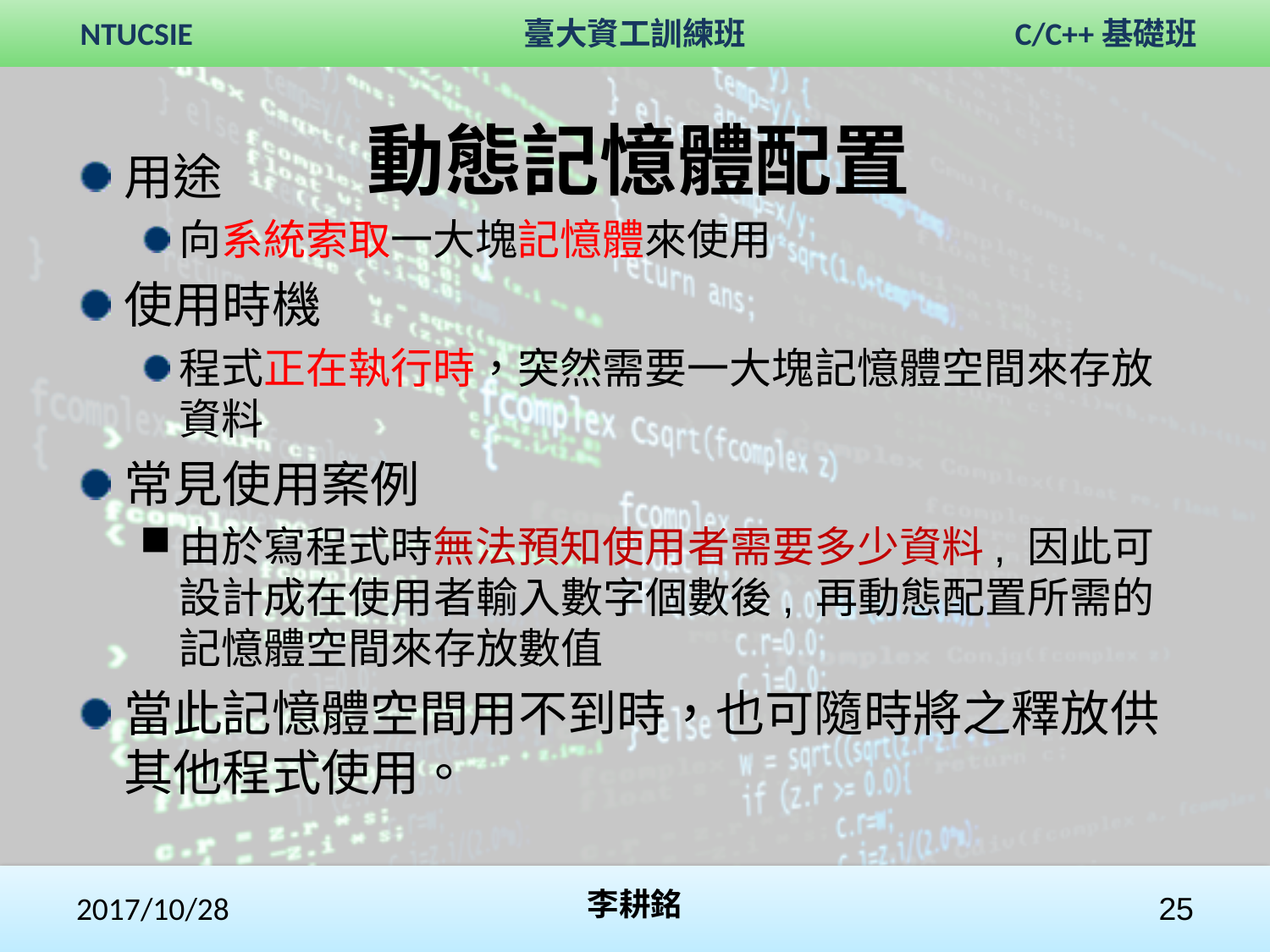

# 動態記憶體配置
用途
向系統索取一大塊記憶體來使用
使用時機
程式正在執行時，突然需要一大塊記憶體空間來存放資料
常見使用案例
由於寫程式時無法預知使用者需要多少資料, 因此可設計成在使用者輸入數字個數後, 再動態配置所需的記憶體空間來存放數值
當此記憶體空間用不到時，也可隨時將之釋放供其他程式使用。

2017/10/28
李耕銘
25